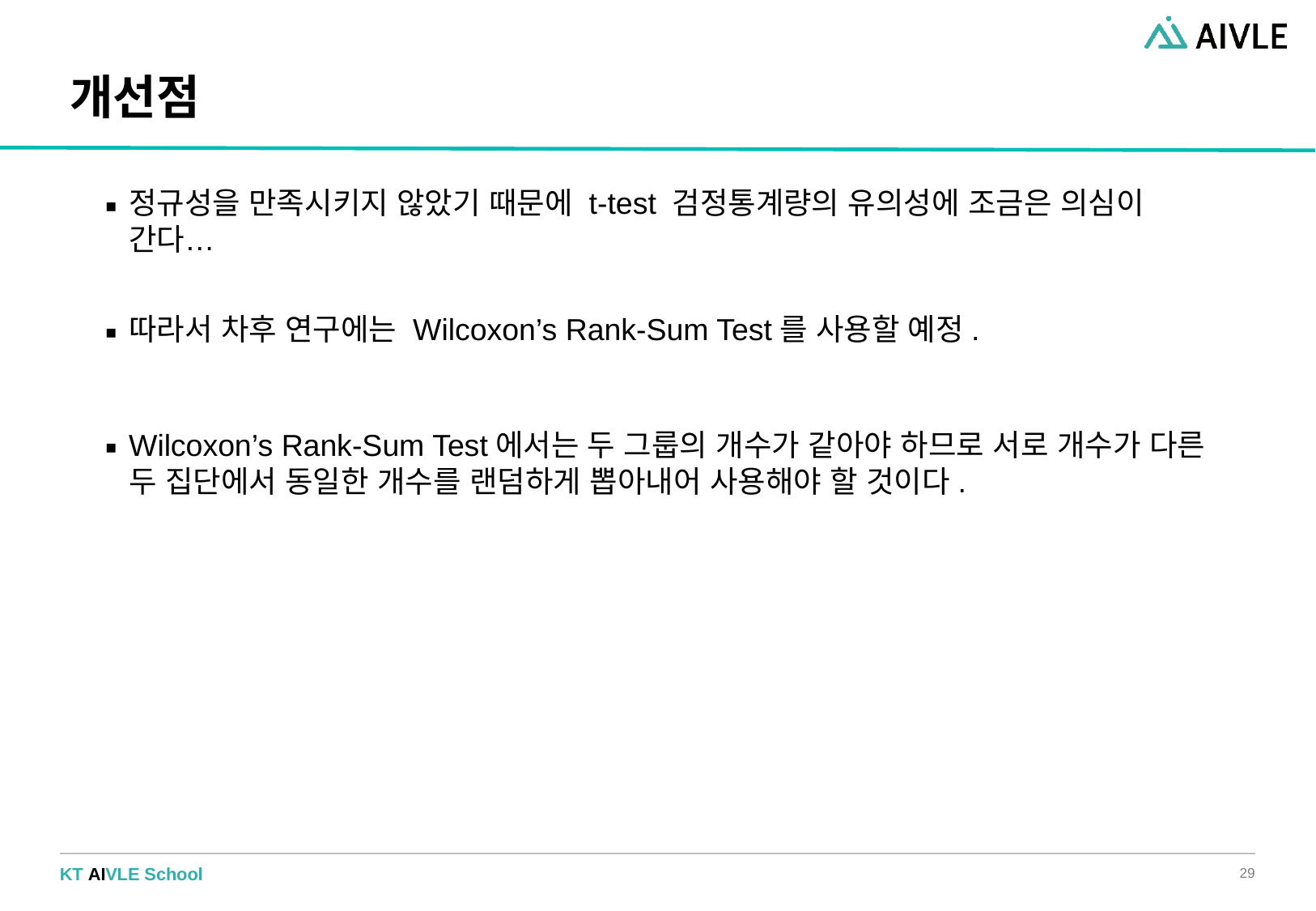

# 개선점
정규성을 만족시키지 않았기 때문에 t-test 검정통계량의 유의성에 조금은 의심이 간다…
따라서 차후 연구에는 Wilcoxon’s Rank-Sum Test를 사용할 예정.
Wilcoxon’s Rank-Sum Test에서는 두 그룹의 개수가 같아야 하므로 서로 개수가 다른 두 집단에서 동일한 개수를 랜덤하게 뽑아내어 사용해야 할 것이다.